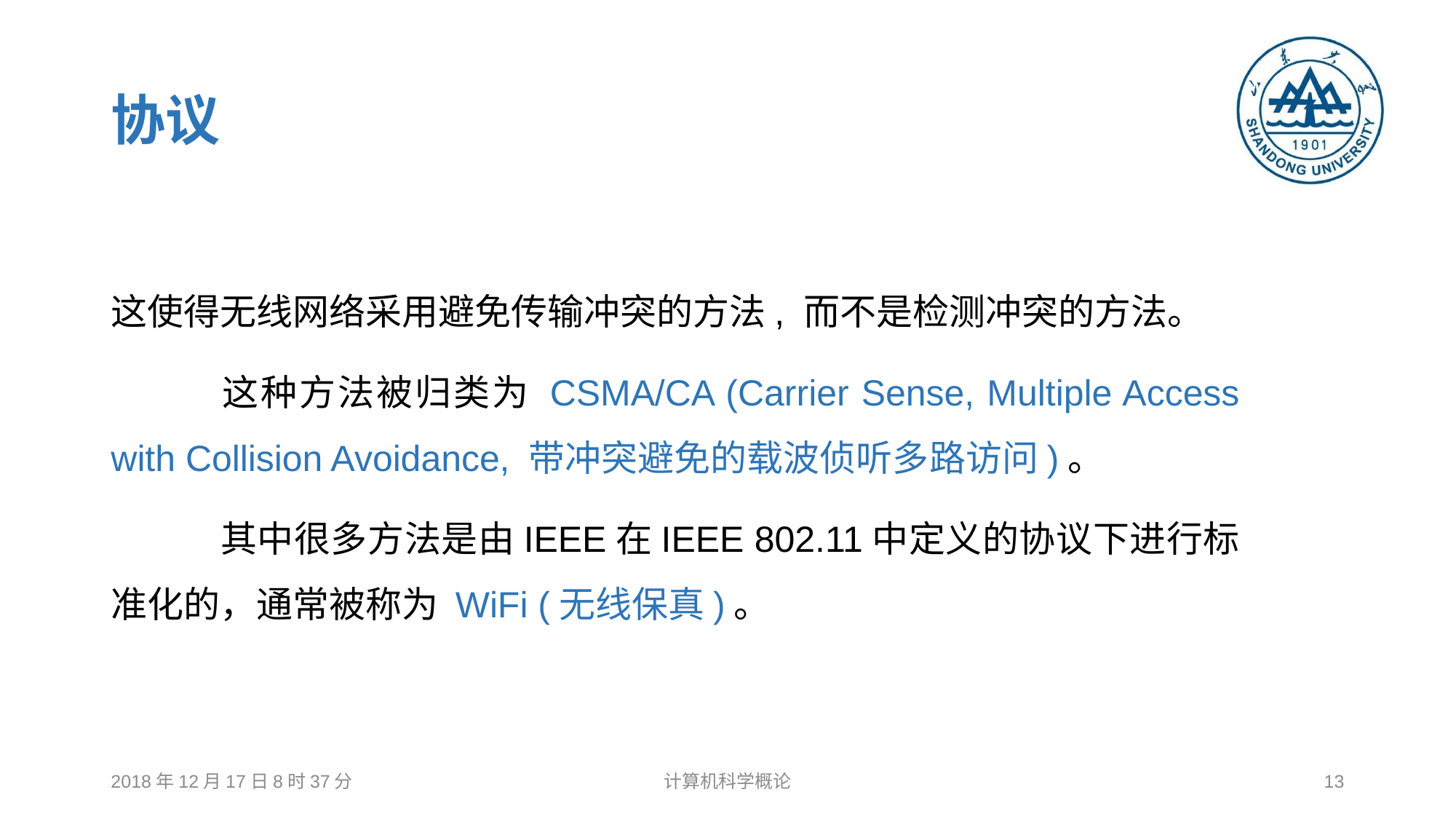

# 协议
这使得无线网络采用避免传输冲突的方法, 而不是检测冲突的方法。
	这种方法被归类为 CSMA/CA (Carrier Sense, Multiple Access with Collision Avoidance, 带冲突避免的载波侦听多路访问)。
	其中很多方法是由IEEE在IEEE 802.11中定义的协议下进行标准化的，通常被称为 WiFi (无线保真)。
2018年12月17日8时37分
计算机科学概论
13